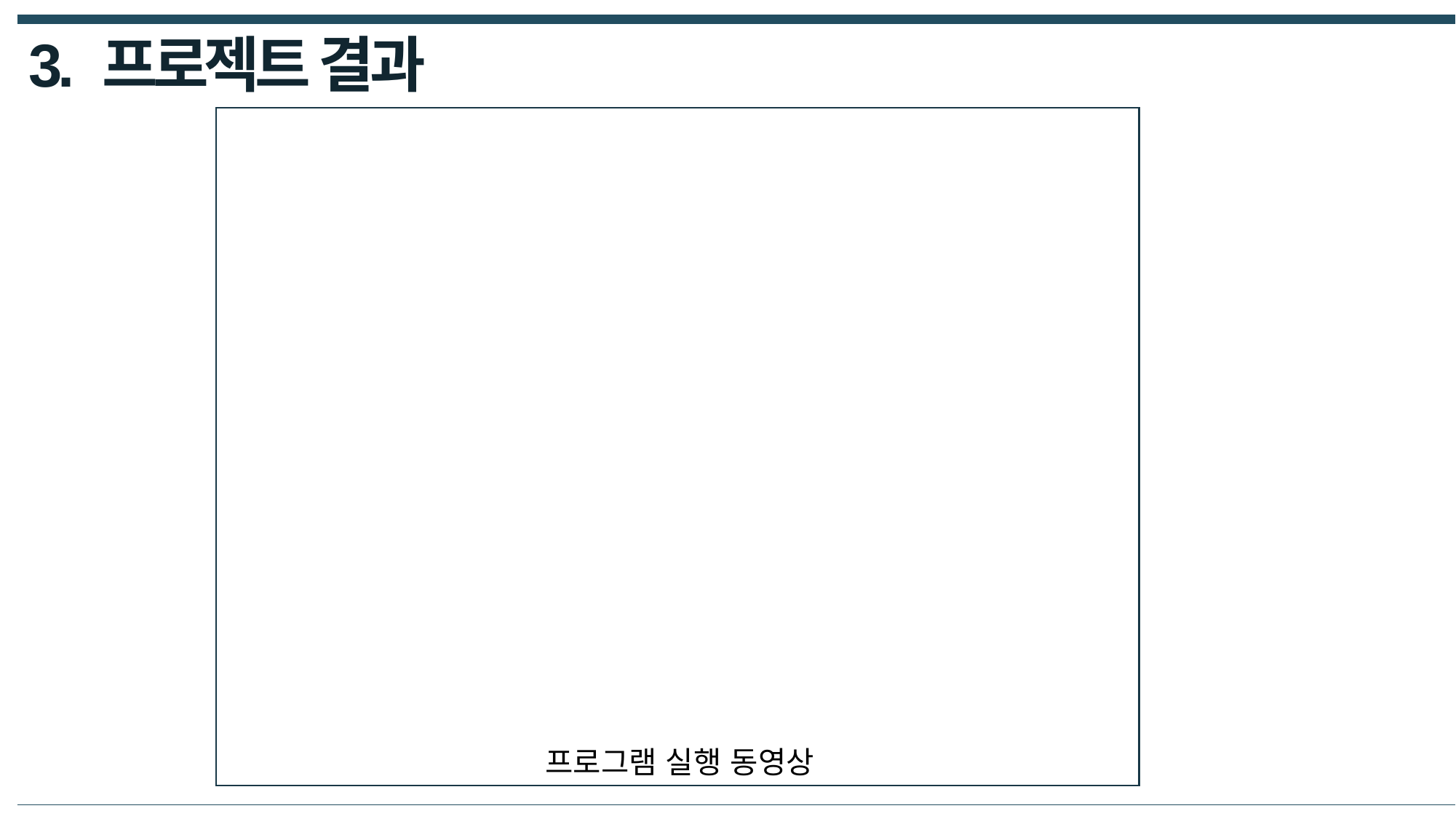

3. 프로젝트 결과

이미지
이미지
프로그램 실행 동영상